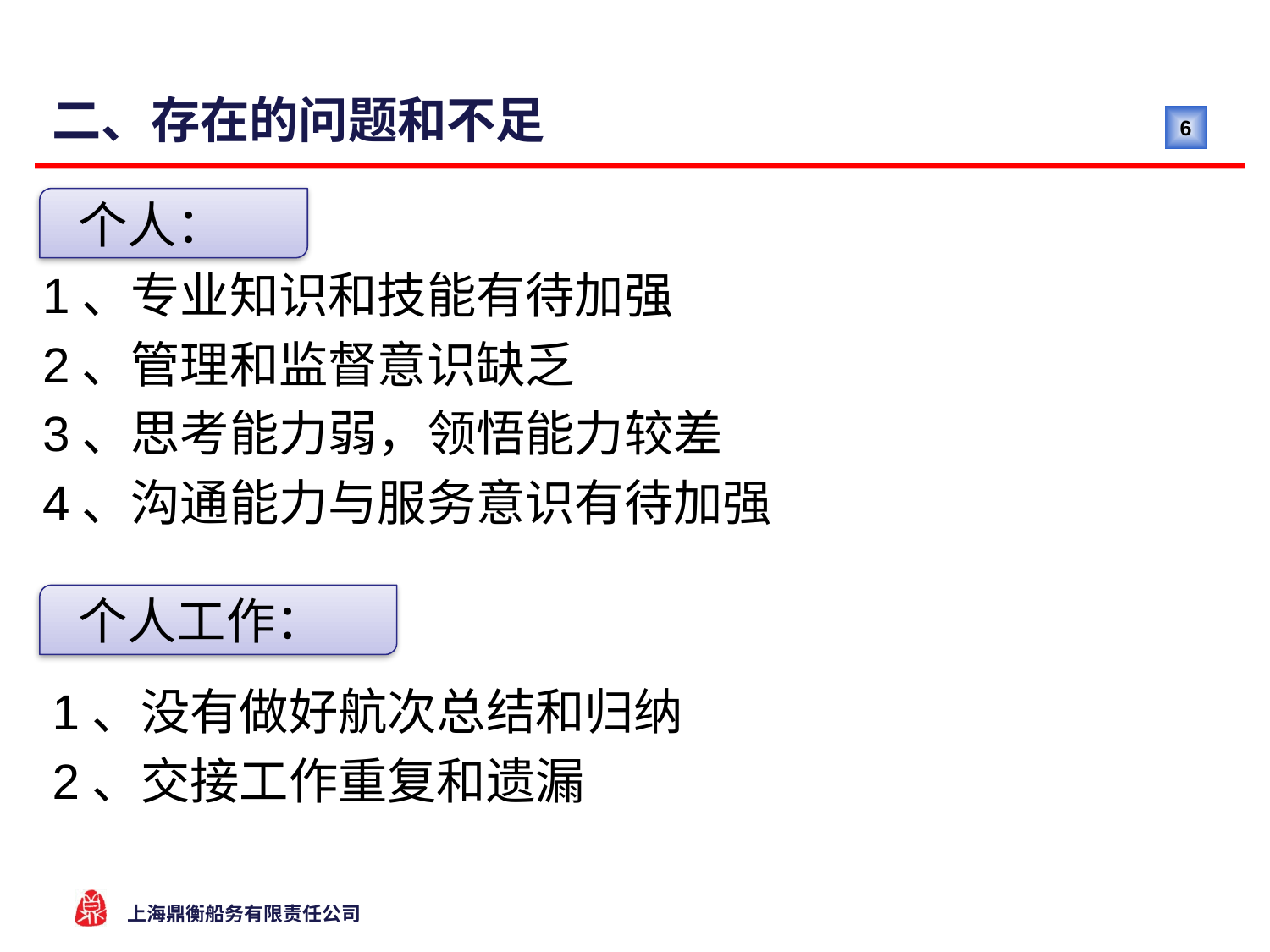

# 二、存在的问题和不足
 个人：
1、专业知识和技能有待加强
2、管理和监督意识缺乏
3、思考能力弱，领悟能力较差
4、沟通能力与服务意识有待加强

 个人工作：
1、没有做好航次总结和归纳
2、交接工作重复和遗漏